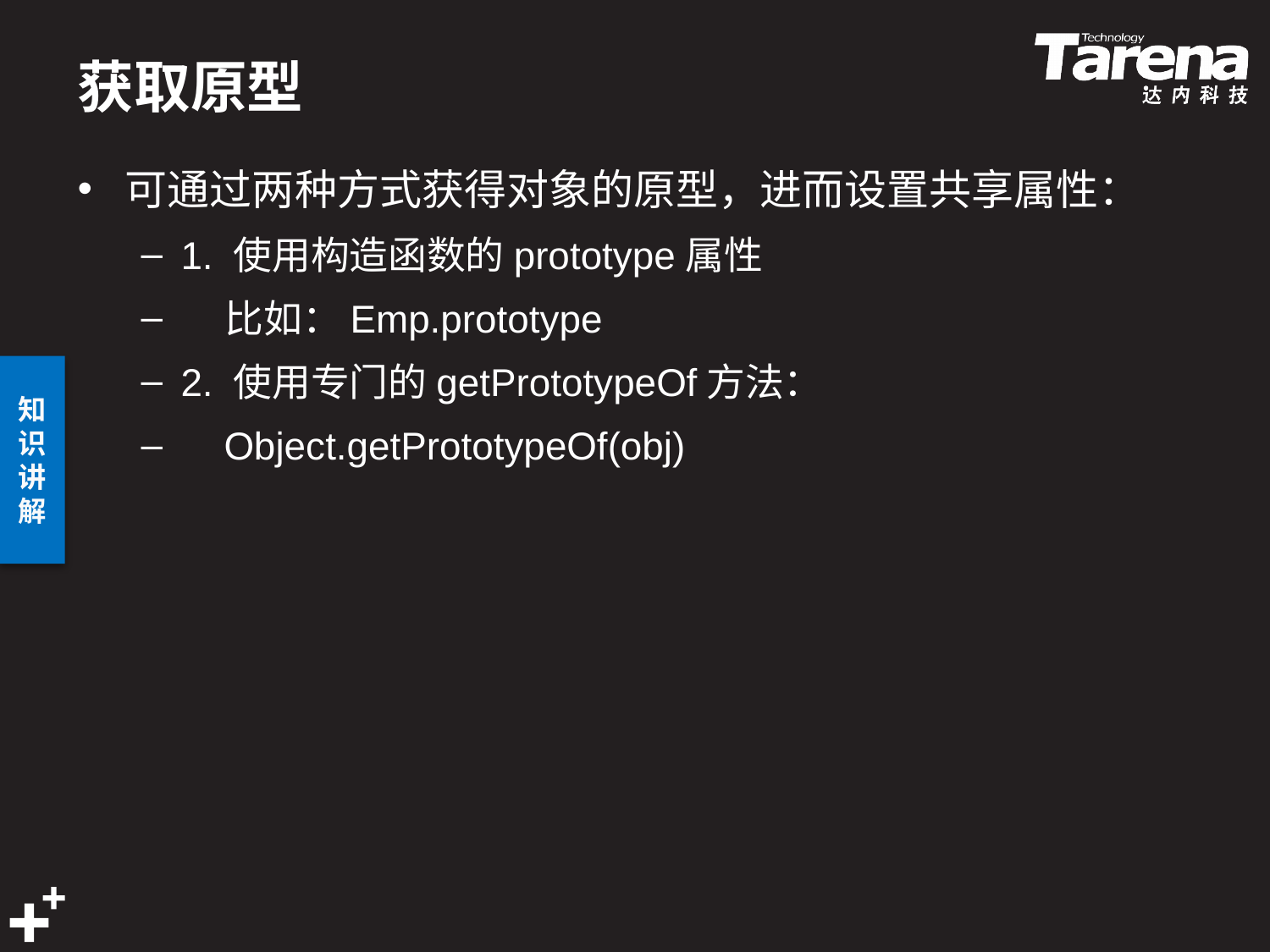

# 获取原型
可通过两种方式获得对象的原型，进而设置共享属性：
1. 使用构造函数的prototype属性
    比如：Emp.prototype
2. 使用专门的getPrototypeOf方法：
    Object.getPrototypeOf(obj)